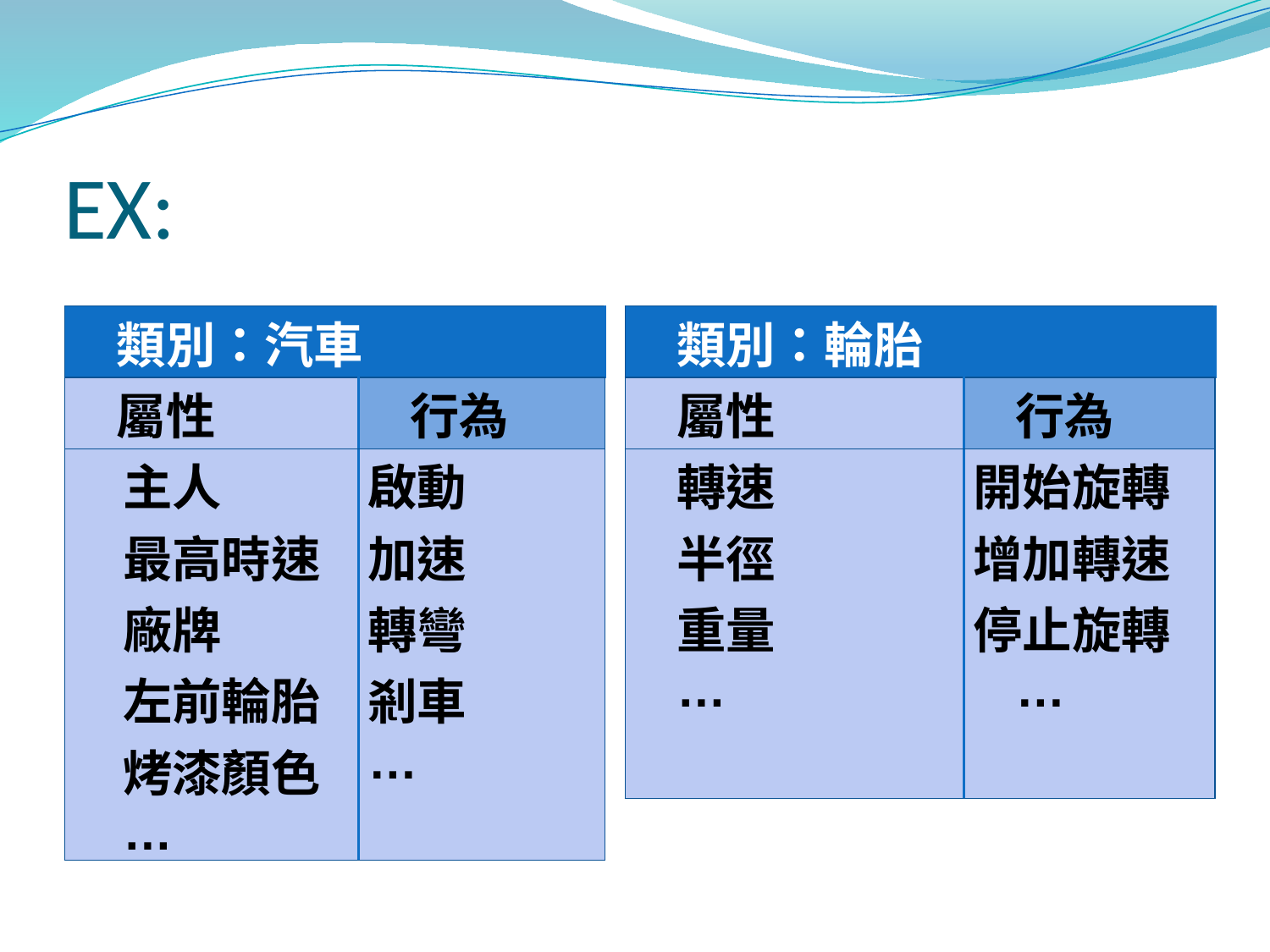

# EX:

| 類別：汽車 |  |
| --- | --- |
| 屬性 | 行為 |
| 主人 最高時速廠牌 左前輪胎烤漆顏色 … | 啟動 加速 轉彎 剎車 … |
| 類別：輪胎 |  |
| --- | --- |
| 屬性 | 行為 |
| 轉速 半徑 重量 … | 開始旋轉 增加轉速 停止旋轉 … |